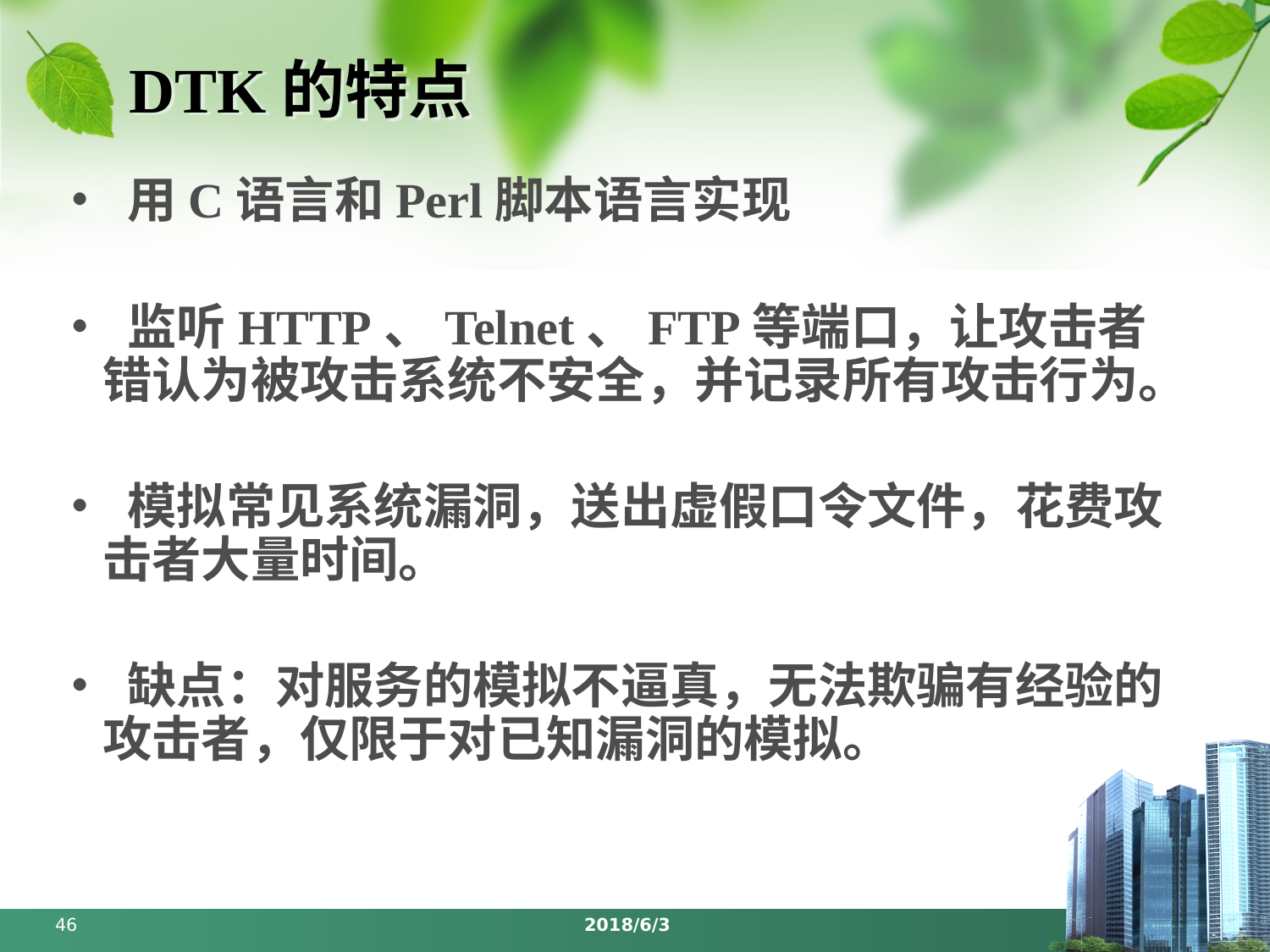

# DTK的特点
• 用C语言和Perl脚本语言实现

• 监听HTTP、Telnet、FTP等端口，让攻击者错认为被攻击系统不安全，并记录所有攻击行为。

• 模拟常见系统漏洞，送出虚假口令文件，花费攻击者大量时间。

• 缺点：对服务的模拟不逼真，无法欺骗有经验的攻击者，仅限于对已知漏洞的模拟。
46
2018/6/3